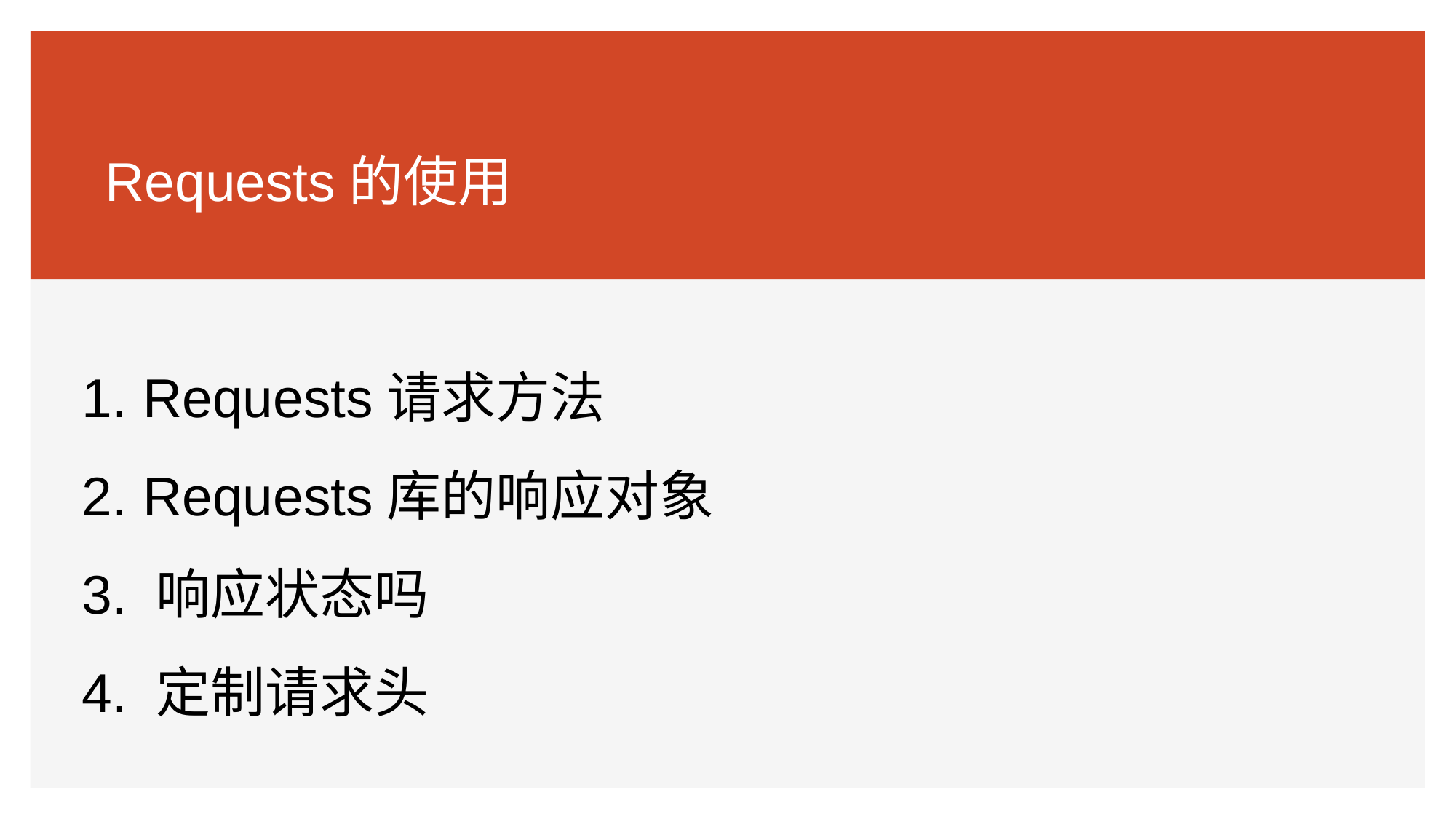

Requests的使用
# 1. Requests请求方法 2. Requests库的响应对象 3. 响应状态吗 4. 定制请求头